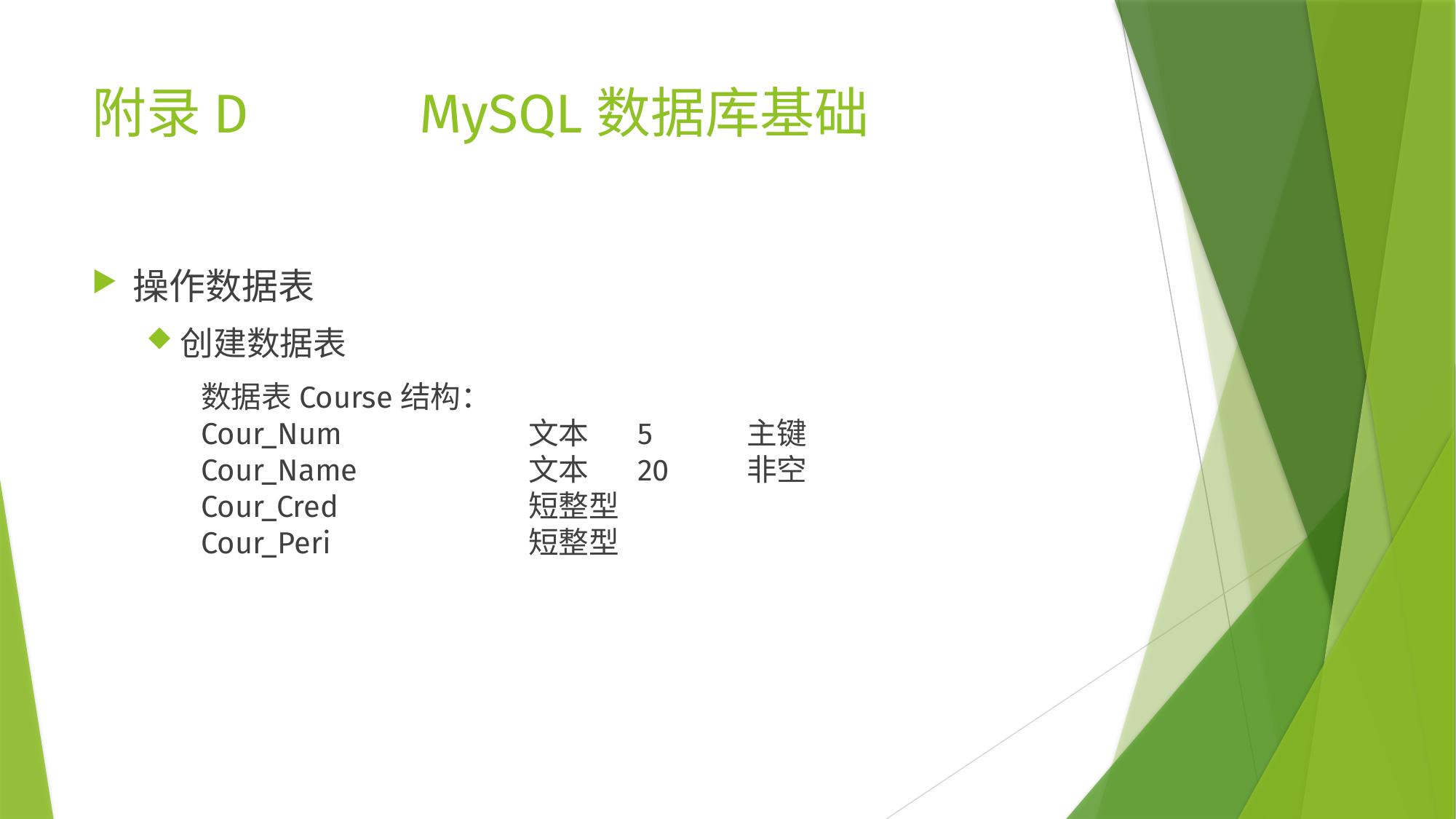

# 附录D		MySQL数据库基础
操作数据表
创建数据表
数据表Course结构：
Cour_Num		文本	5	主键
Cour_Name		文本	20	非空
Cour_Cred		短整型
Cour_Peri		短整型